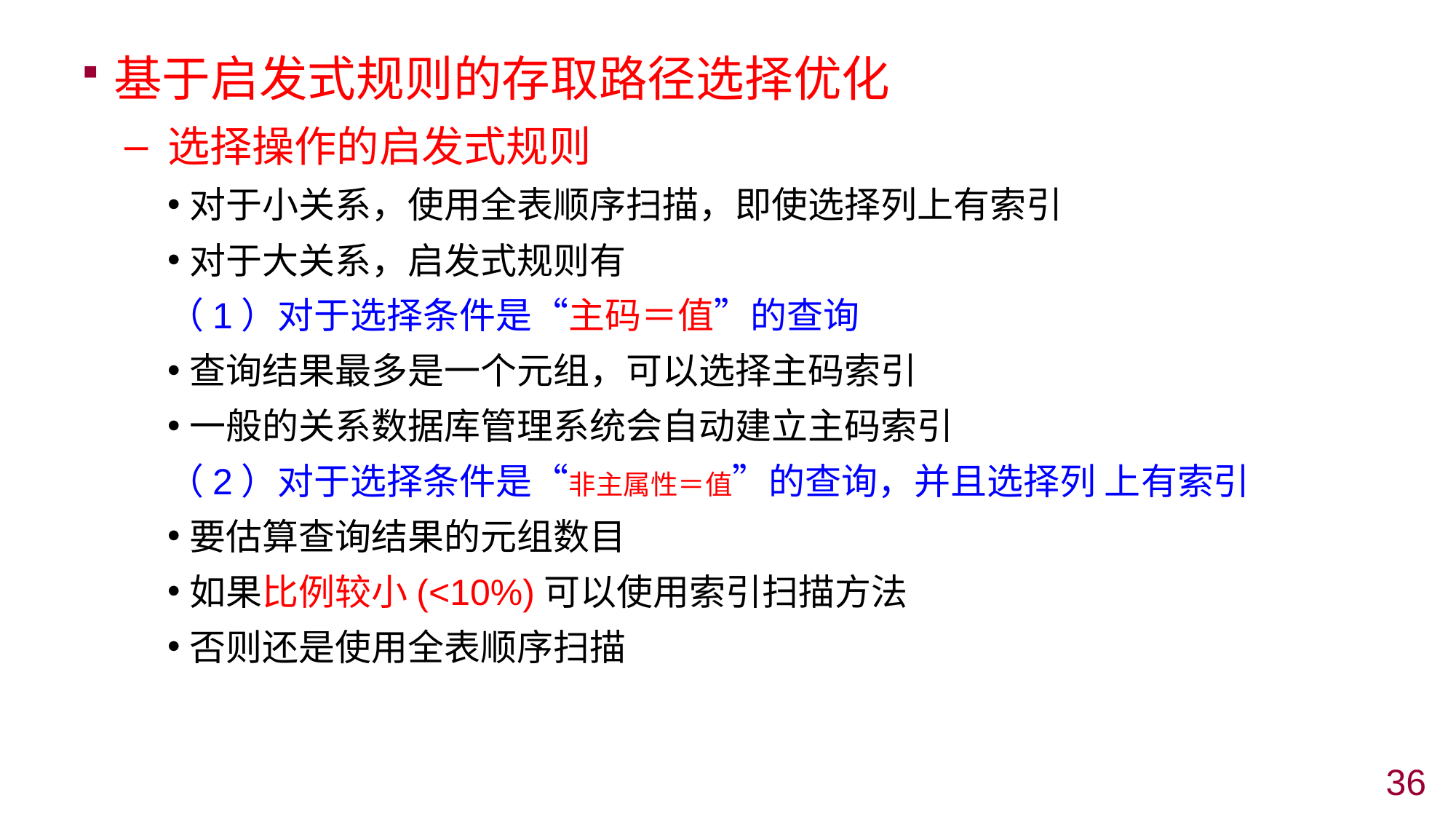

基于启发式规则的存取路径选择优化
选择操作的启发式规则
对于小关系，使用全表顺序扫描，即使选择列上有索引
对于大关系，启发式规则有
（1）对于选择条件是“主码＝值”的查询
查询结果最多是一个元组，可以选择主码索引
一般的关系数据库管理系统会自动建立主码索引
（2）对于选择条件是“非主属性＝值”的查询，并且选择列 上有索引
要估算查询结果的元组数目
如果比例较小(<10%)可以使用索引扫描方法
否则还是使用全表顺序扫描
36